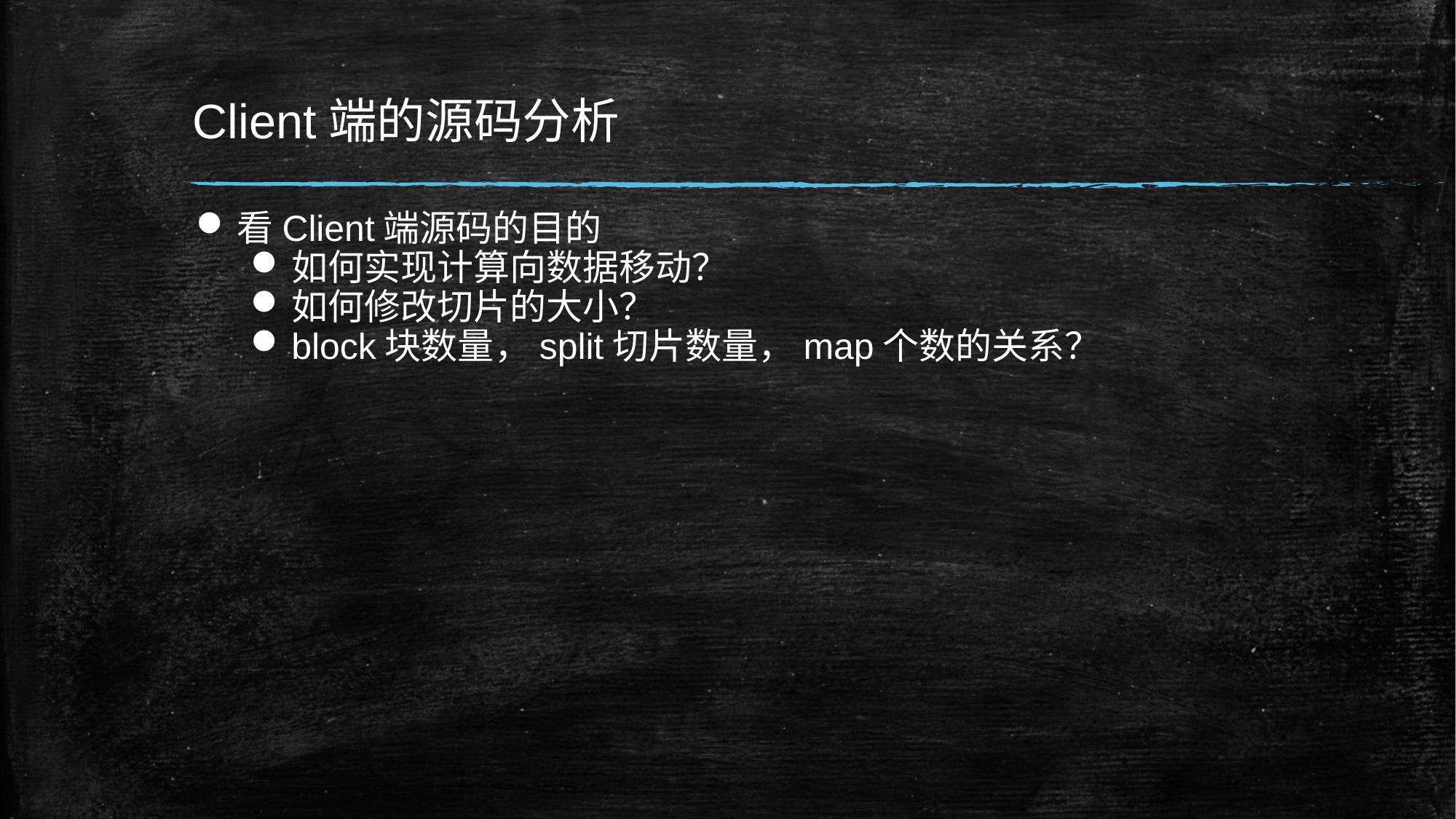

# Client端的源码分析
看Client端源码的目的
如何实现计算向数据移动？
如何修改切片的大小？
block块数量，split切片数量，map个数的关系？